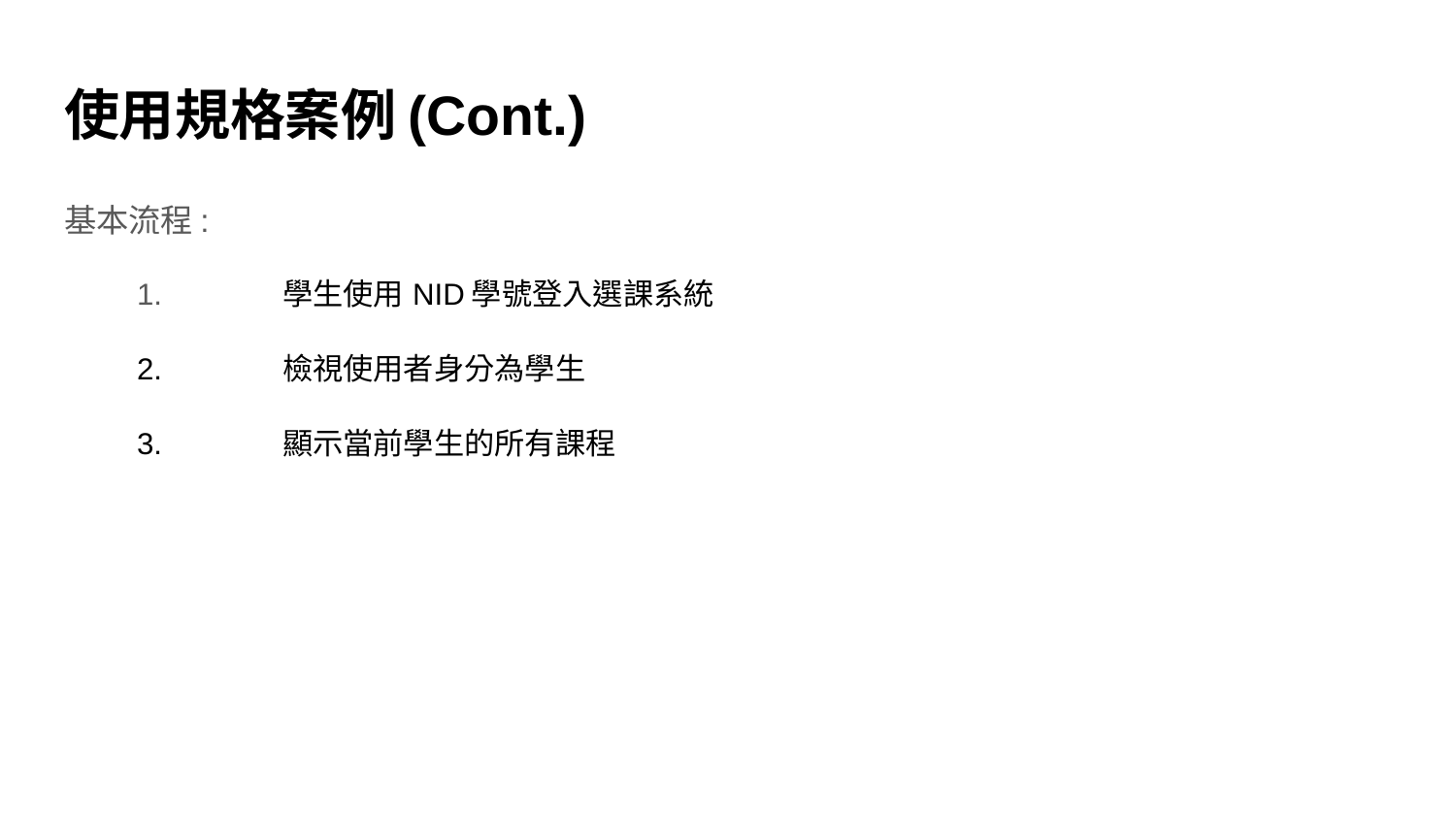

# 使用規格案例(Cont.)

基本流程:
1.	學生使用NID學號登入選課系統
2.	檢視使用者身分為學生
3.	顯示當前學生的所有課程